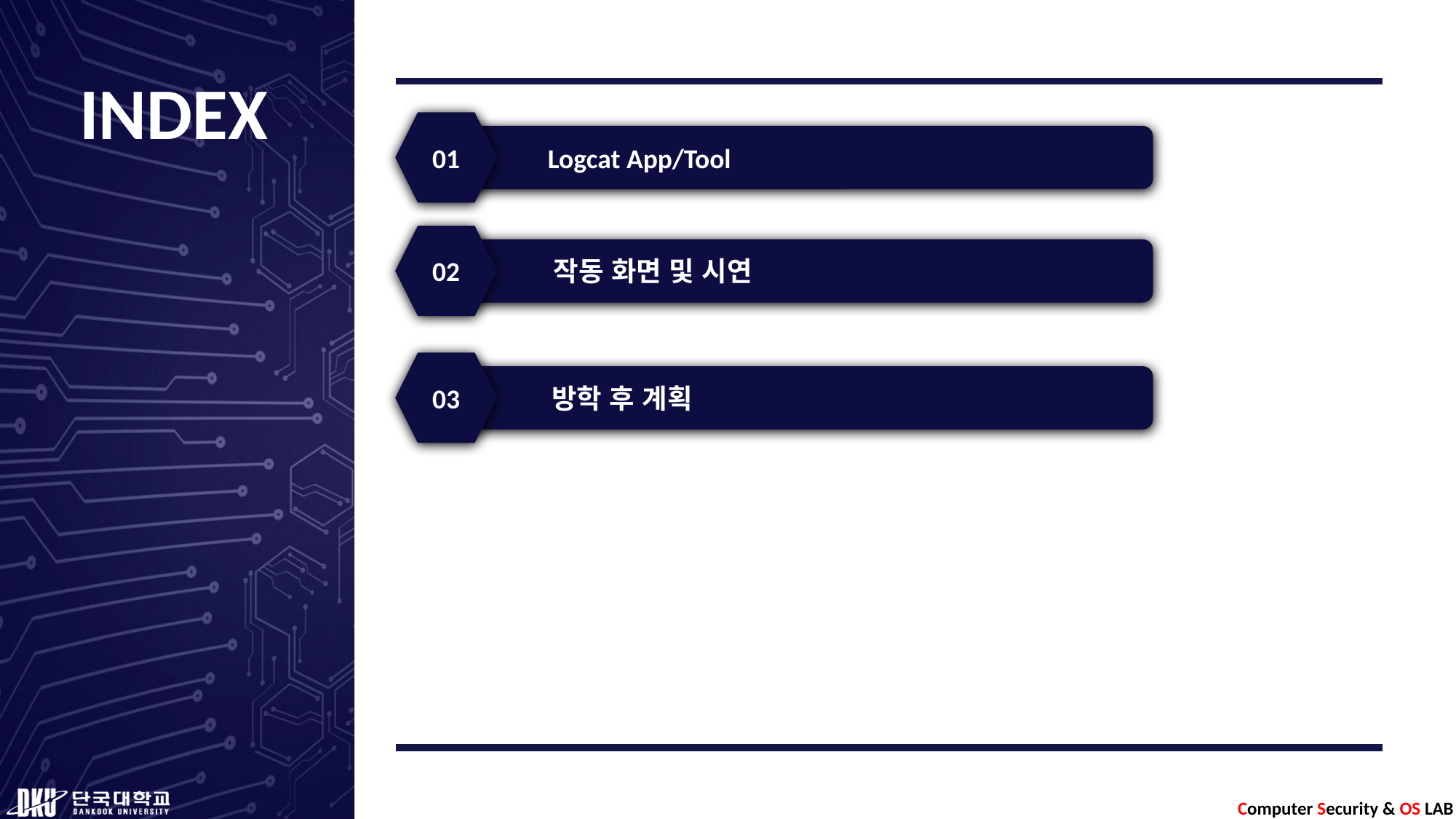

01
Logcat App/Tool

02
작동 화면 및 시연

03
방학 후 계획